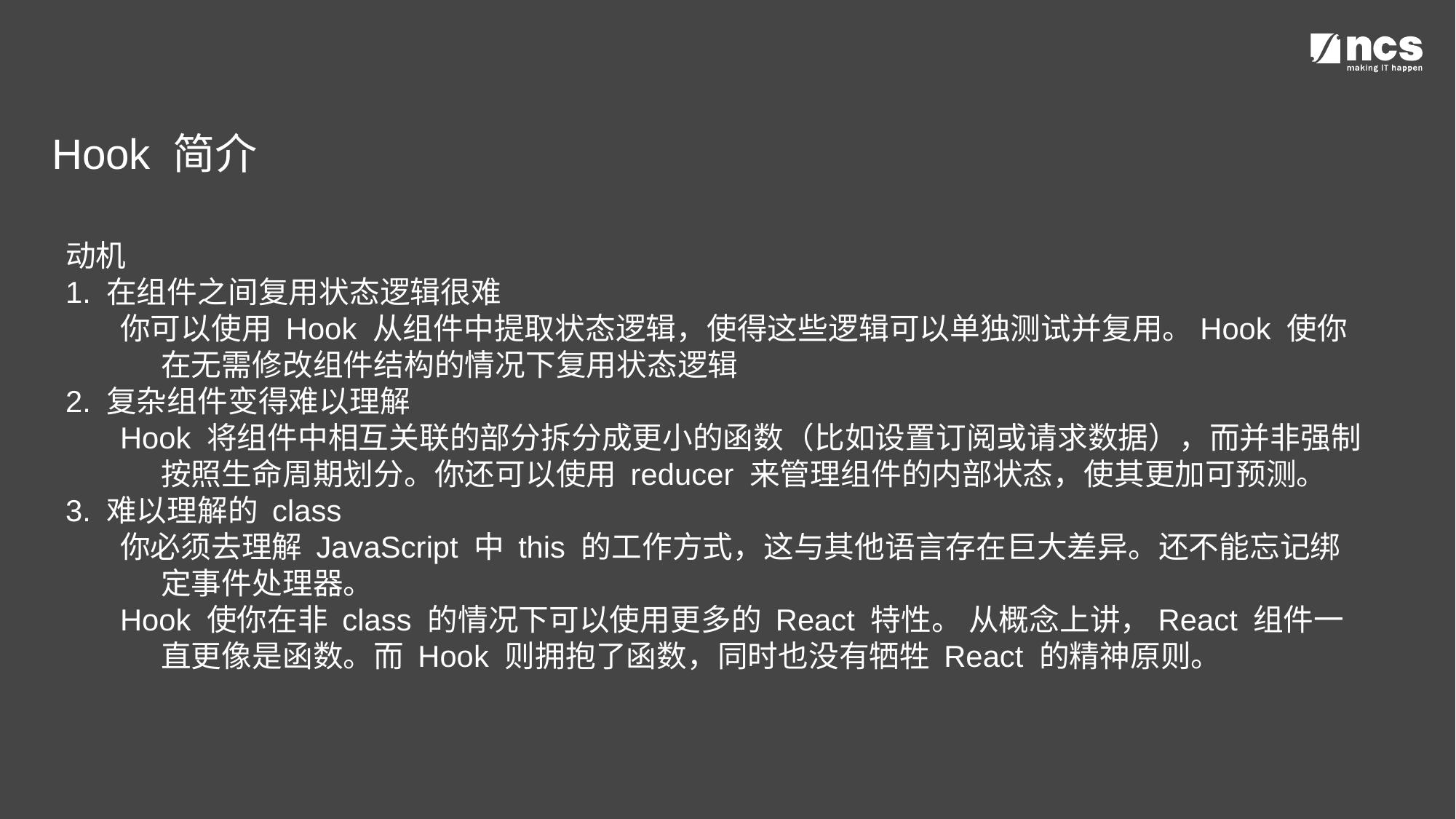

Hook 简介
动机
1. 在组件之间复用状态逻辑很难
你可以使用 Hook 从组件中提取状态逻辑，使得这些逻辑可以单独测试并复用。Hook 使你在无需修改组件结构的情况下复用状态逻辑
2. 复杂组件变得难以理解
Hook 将组件中相互关联的部分拆分成更小的函数（比如设置订阅或请求数据），而并非强制按照生命周期划分。你还可以使用 reducer 来管理组件的内部状态，使其更加可预测。
3. 难以理解的 class
你必须去理解 JavaScript 中 this 的工作方式，这与其他语言存在巨大差异。还不能忘记绑定事件处理器。
Hook 使你在非 class 的情况下可以使用更多的 React 特性。 从概念上讲，React 组件一直更像是函数。而 Hook 则拥抱了函数，同时也没有牺牲 React 的精神原则。